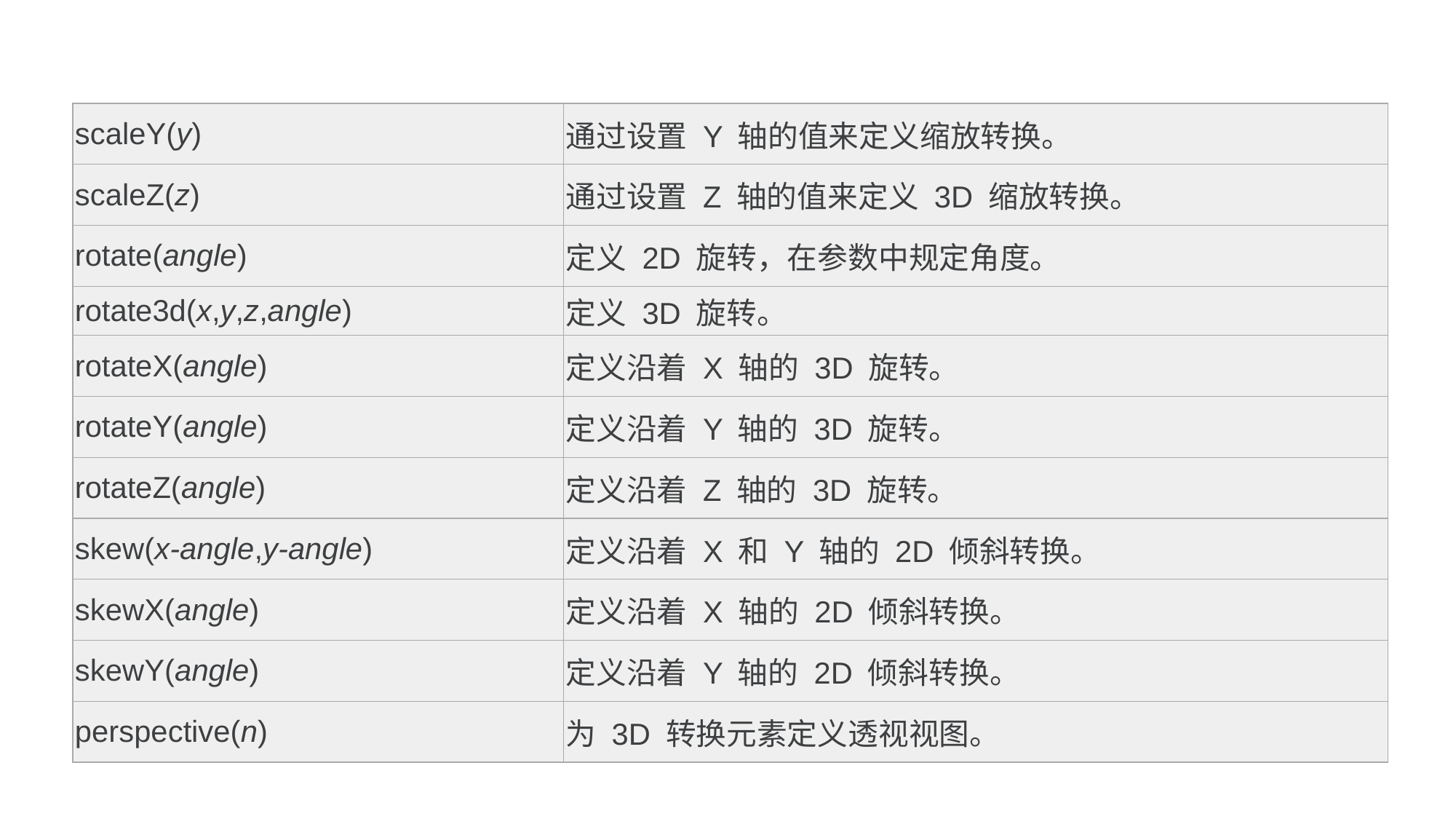

| scaleY(y) | 通过设置 Y 轴的值来定义缩放转换。 |
| --- | --- |
| scaleZ(z) | 通过设置 Z 轴的值来定义 3D 缩放转换。 |
| rotate(angle) | 定义 2D 旋转，在参数中规定角度。 |
| rotate3d(x,y,z,angle) | 定义 3D 旋转。 |
| rotateX(angle) | 定义沿着 X 轴的 3D 旋转。 |
| rotateY(angle) | 定义沿着 Y 轴的 3D 旋转。 |
| rotateZ(angle) | 定义沿着 Z 轴的 3D 旋转。 |
| skew(x-angle,y-angle) | 定义沿着 X 和 Y 轴的 2D 倾斜转换。 |
| skewX(angle) | 定义沿着 X 轴的 2D 倾斜转换。 |
| skewY(angle) | 定义沿着 Y 轴的 2D 倾斜转换。 |
| perspective(n) | 为 3D 转换元素定义透视视图。 |